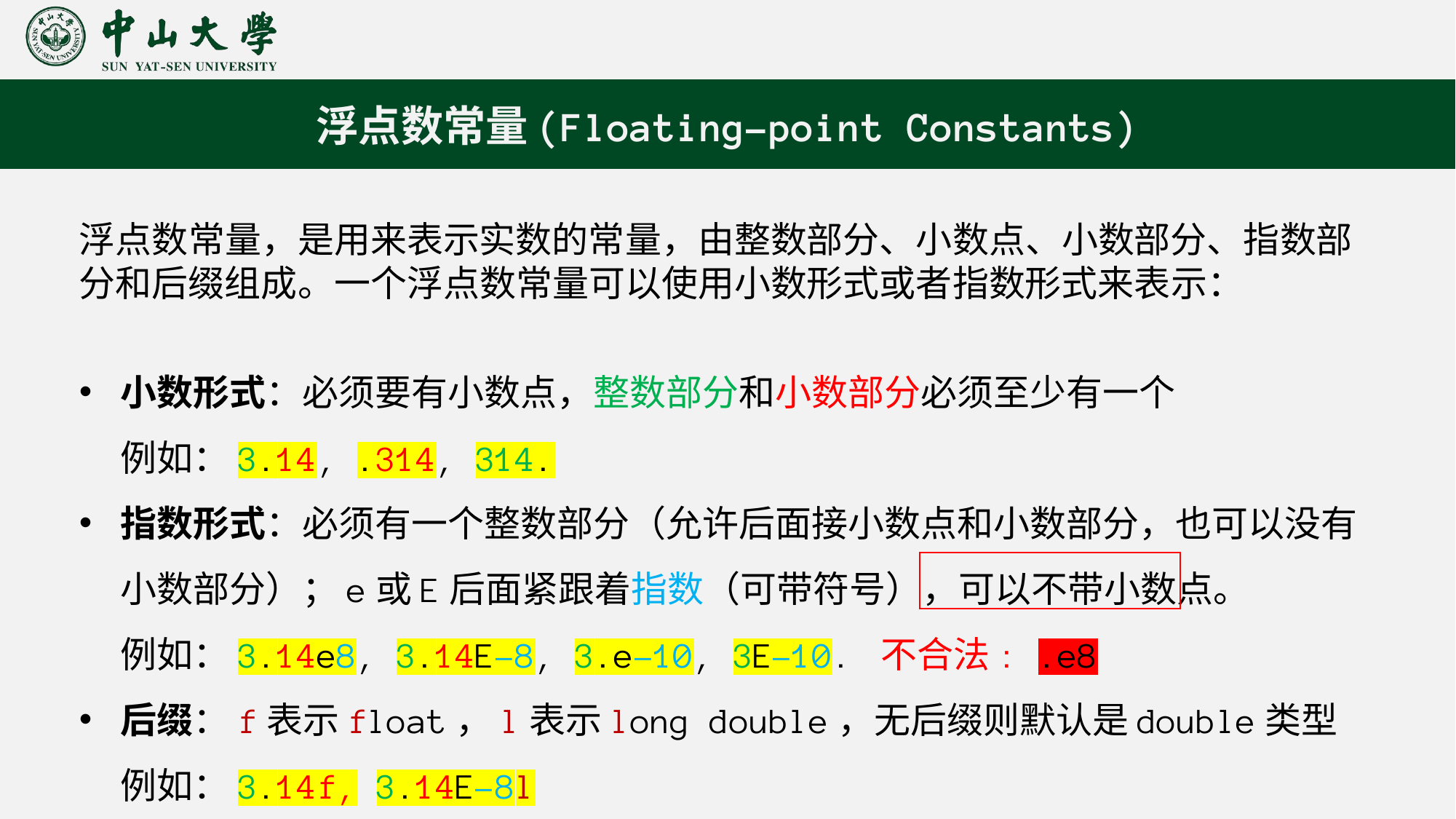

浮点数常量(Floating-point Constants)
浮点数常量，是用来表示实数的常量，由整数部分、小数点、小数部分、指数部分和后缀组成。一个浮点数常量可以使用小数形式或者指数形式来表示：
小数形式：必须要有小数点，整数部分和小数部分必须至少有一个
例如：3.14, .314, 314.
指数形式：必须有一个整数部分（允许后面接小数点和小数部分，也可以没有小数部分）；e或E后面紧跟着指数（可带符号），可以不带小数点。
例如：3.14e8, 3.14E-8, 3.e-10, 3E-10. 不合法: .e8
后缀：f表示float，l表示long double，无后缀则默认是double类型
例如：3.14f, 3.14E-8l